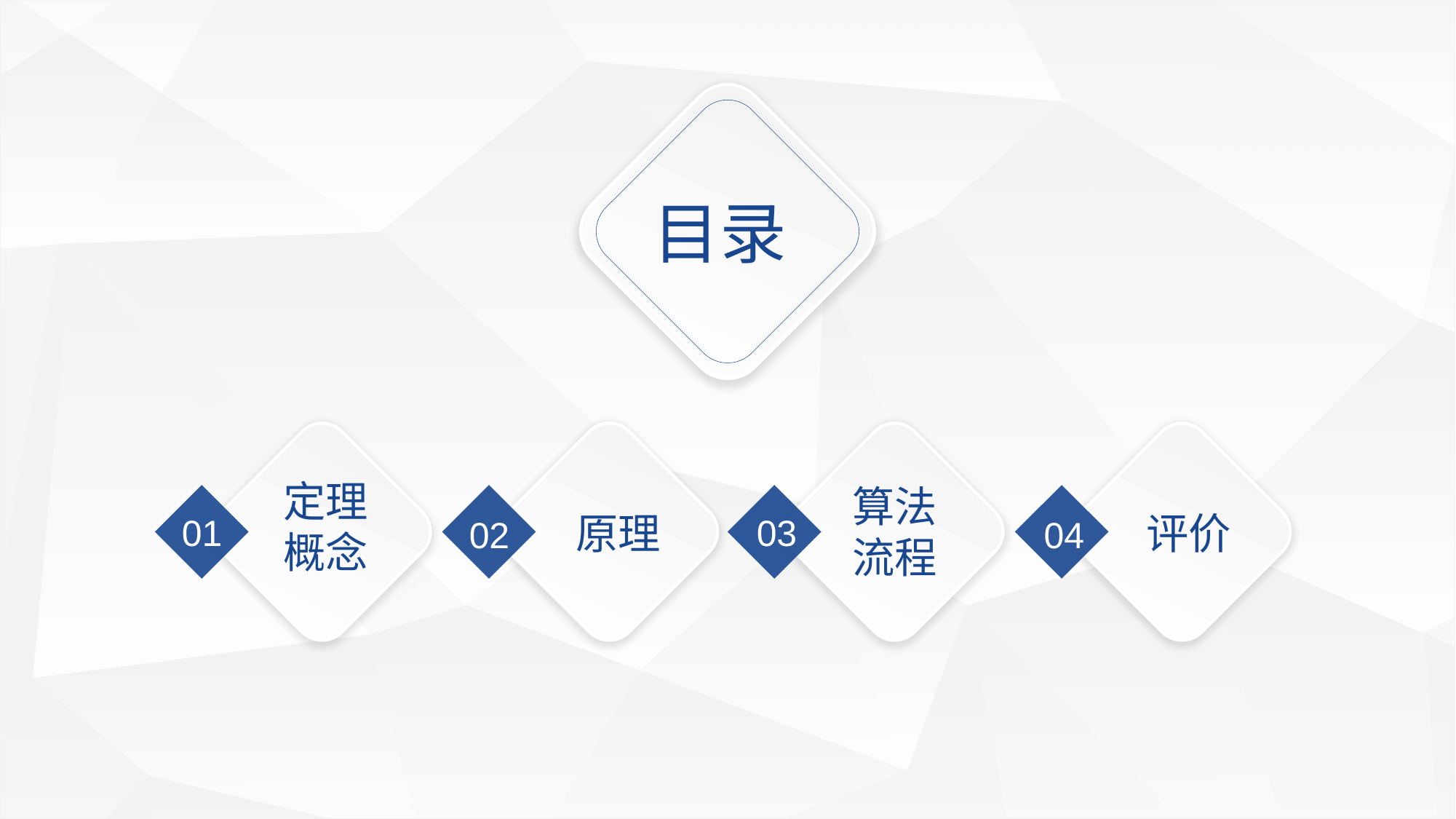

目录

定理
概念
算法
流程

原理
评价
01
03
02
04